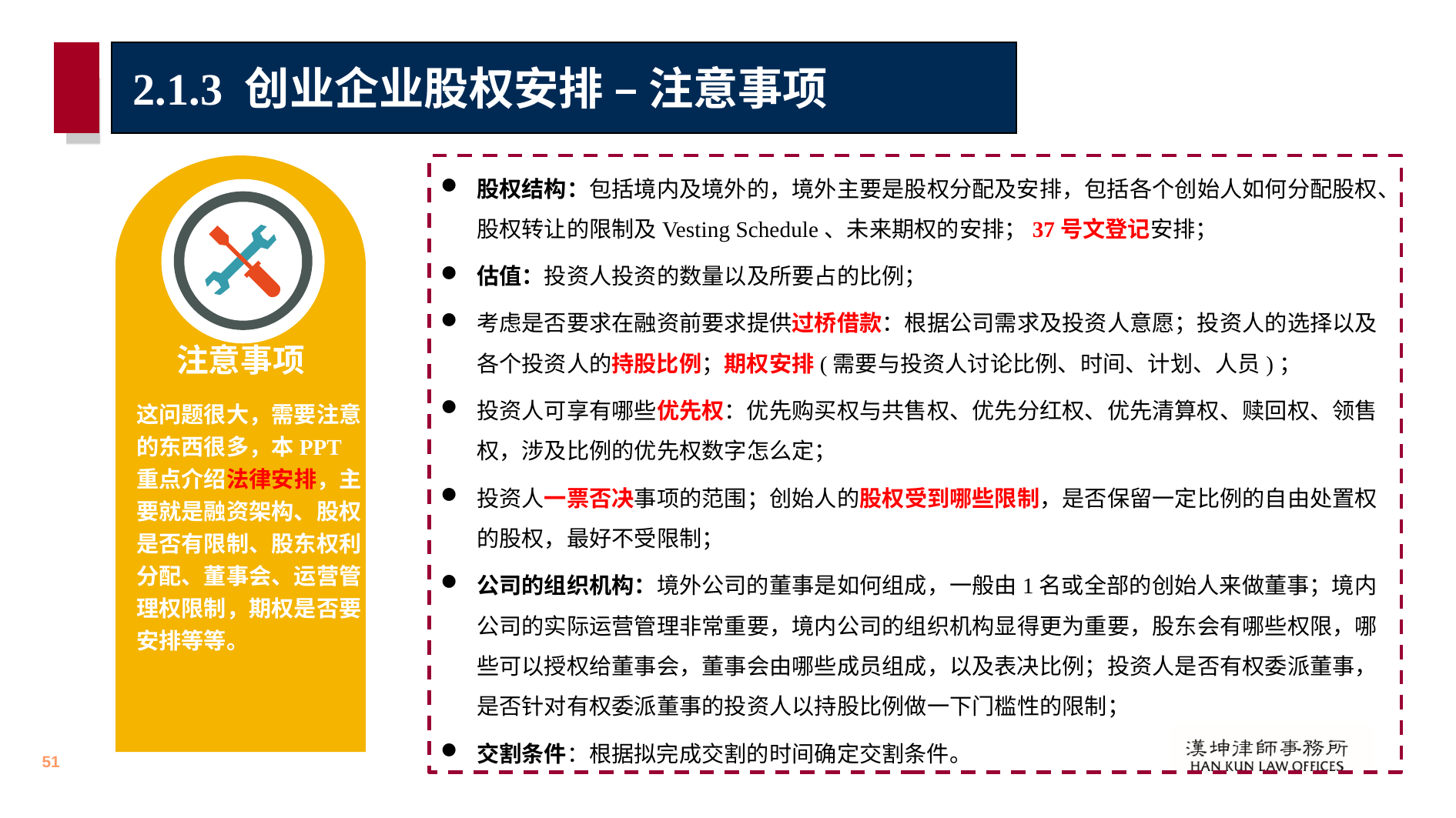

# 2.1.3 创业企业股权安排 – 注意事项

股权结构：包括境内及境外的，境外主要是股权分配及安排，包括各个创始人如何分配股权、股权转让的限制及Vesting Schedule、未来期权的安排；37号文登记安排；
估值：投资人投资的数量以及所要占的比例；
考虑是否要求在融资前要求提供过桥借款：根据公司需求及投资人意愿；投资人的选择以及各个投资人的持股比例；期权安排(需要与投资人讨论比例、时间、计划、人员)；
投资人可享有哪些优先权：优先购买权与共售权、优先分红权、优先清算权、赎回权、领售权，涉及比例的优先权数字怎么定；
投资人一票否决事项的范围；创始人的股权受到哪些限制，是否保留一定比例的自由处置权的股权，最好不受限制；
公司的组织机构：境外公司的董事是如何组成，一般由1名或全部的创始人来做董事；境内公司的实际运营管理非常重要，境内公司的组织机构显得更为重要，股东会有哪些权限，哪些可以授权给董事会，董事会由哪些成员组成，以及表决比例；投资人是否有权委派董事，是否针对有权委派董事的投资人以持股比例做一下门槛性的限制；
交割条件：根据拟完成交割的时间确定交割条件。

注意事项
这问题很大，需要注意的东西很多，本PPT重点介绍法律安排，主要就是融资架构、股权是否有限制、股东权利分配、董事会、运营管理权限制，期权是否要安排等等。